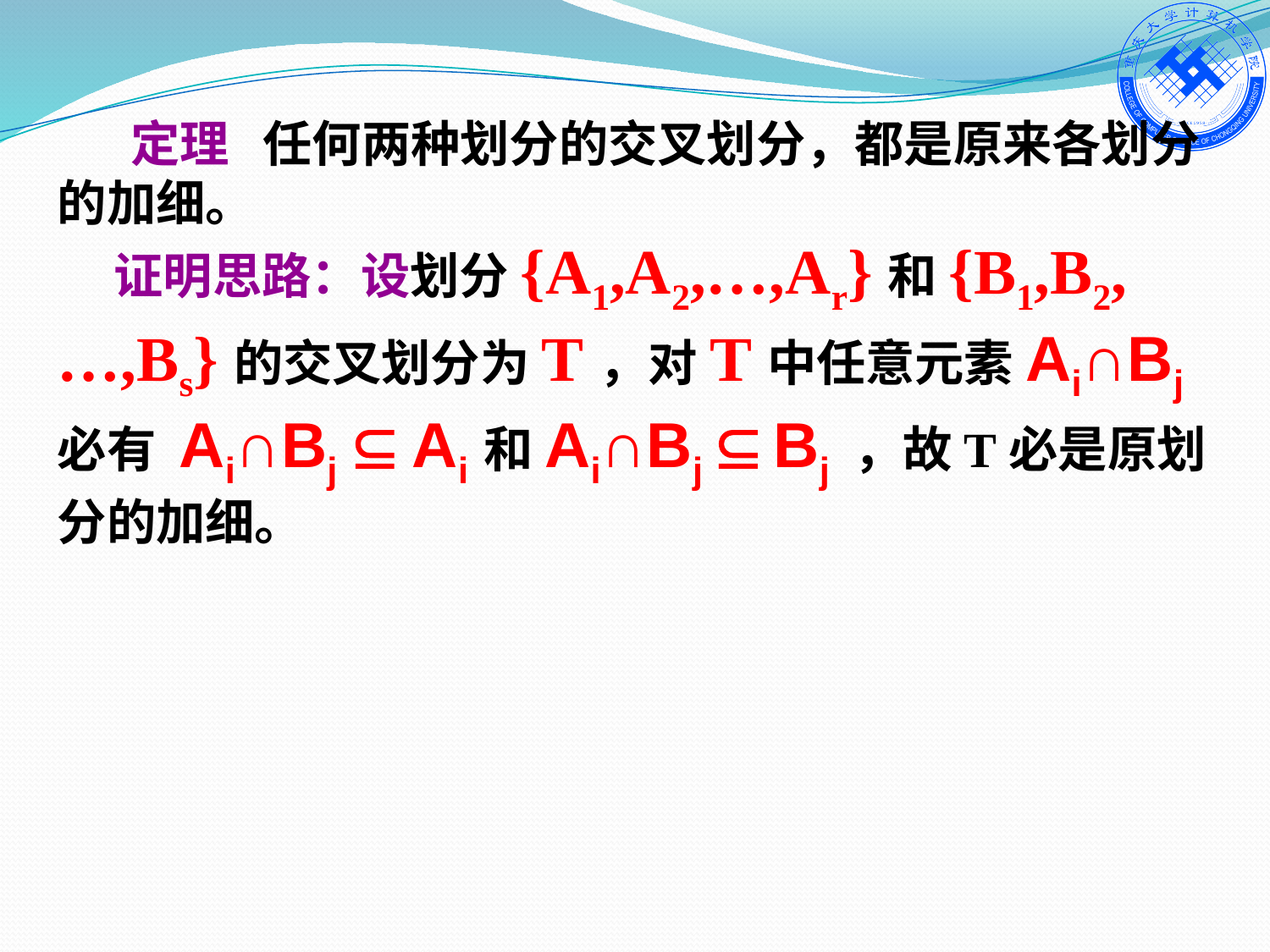

定理   任何两种划分的交叉划分，都是原来各划分的加细。
    证明思路：设划分{A1,A2,…,Ar}和{B1,B2,…,Bs}的交叉划分为T，对T中任意元素Ai∩Bj必有 Ai∩Bj ⊆ Ai和Ai∩Bj ⊆ Bj ，故T必是原划分的加细。